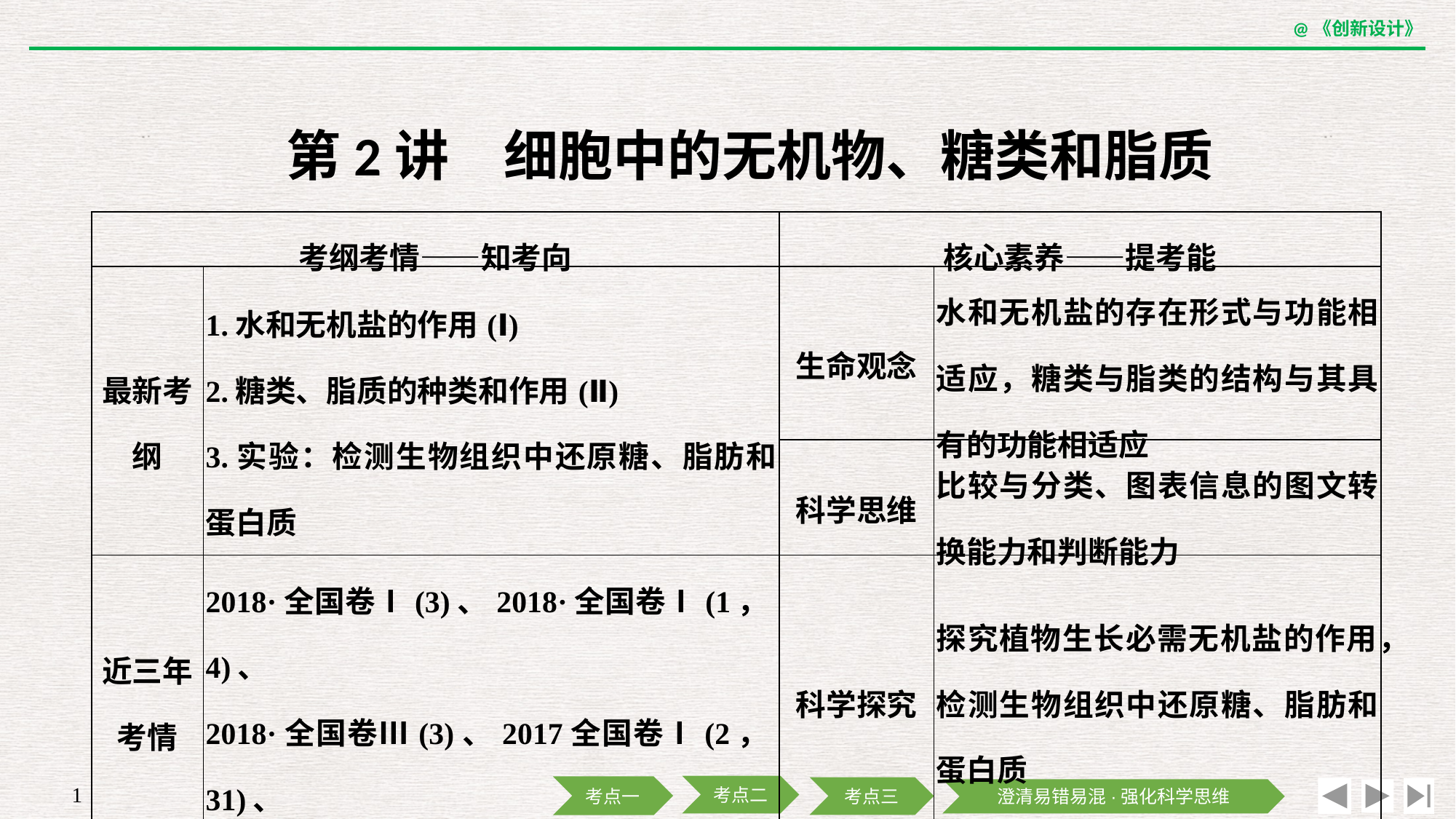

第2讲　细胞中的无机物、糖类和脂质
| 考纲考情——知考向 |  | 核心素养——提考能 |  |
| --- | --- | --- | --- |
| 最新考纲 | 1.水和无机盐的作用(Ⅰ) 2.糖类、脂质的种类和作用(Ⅱ) 3.实验：检测生物组织中还原糖、脂肪和蛋白质 | 生命观念 | 水和无机盐的存在形式与功能相适应，糖类与脂类的结构与其具有的功能相适应 |
|  |  | 科学思维 | 比较与分类、图表信息的图文转换能力和判断能力 |
| 近三年考情 | 2018·全国卷Ⅰ(3)、2018·全国卷Ⅰ(1，4)、 2018·全国卷Ⅲ(3)、2017全国卷Ⅰ(2，31)、 2017·全国卷Ⅲ(4) | 科学探究 | 探究植物生长必需无机盐的作用，检测生物组织中还原糖、脂肪和蛋白质 |